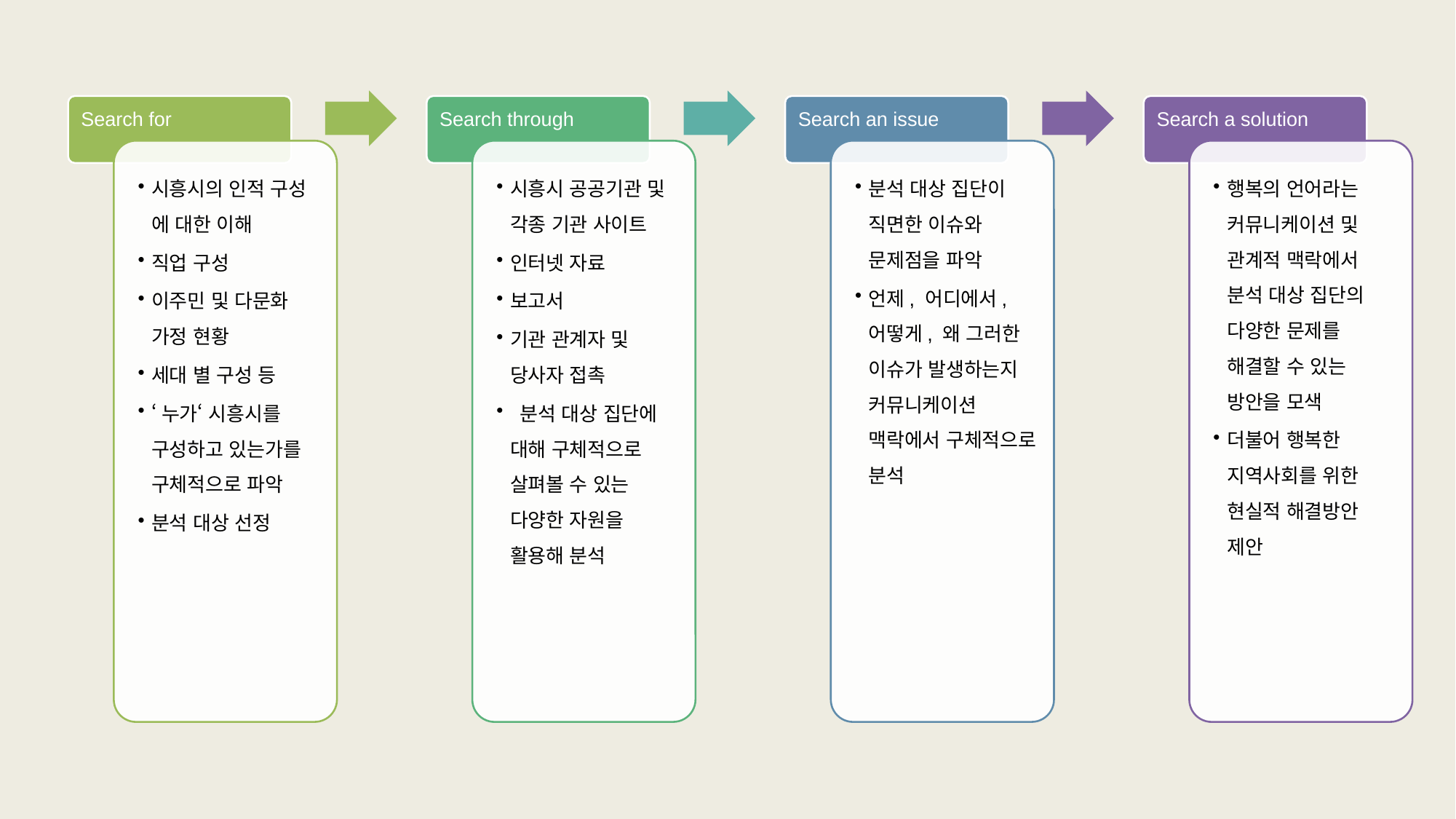

Search for
시흥시의 인적 구성 에 대한 이해
직업 구성
이주민 및 다문화 가정 현황
세대 별 구성 등
‘누가‘ 시흥시를 구성하고 있는가를 구체적으로 파악
분석 대상 선정

Search through
시흥시 공공기관 및 각종 기관 사이트
인터넷 자료
보고서
기관 관계자 및 당사자 접촉
 분석 대상 집단에 대해 구체적으로 살펴볼 수 있는 다양한 자원을 활용해 분석

Search an issue
분석 대상 집단이 직면한 이슈와 문제점을 파악
언제, 어디에서, 어떻게, 왜 그러한 이슈가 발생하는지 커뮤니케이션 맥락에서 구체적으로 분석

Search a solution
행복의 언어라는 커뮤니케이션 및 관계적 맥락에서 분석 대상 집단의 다양한 문제를 해결할 수 있는 방안을 모색
더불어 행복한 지역사회를 위한 현실적 해결방안 제안